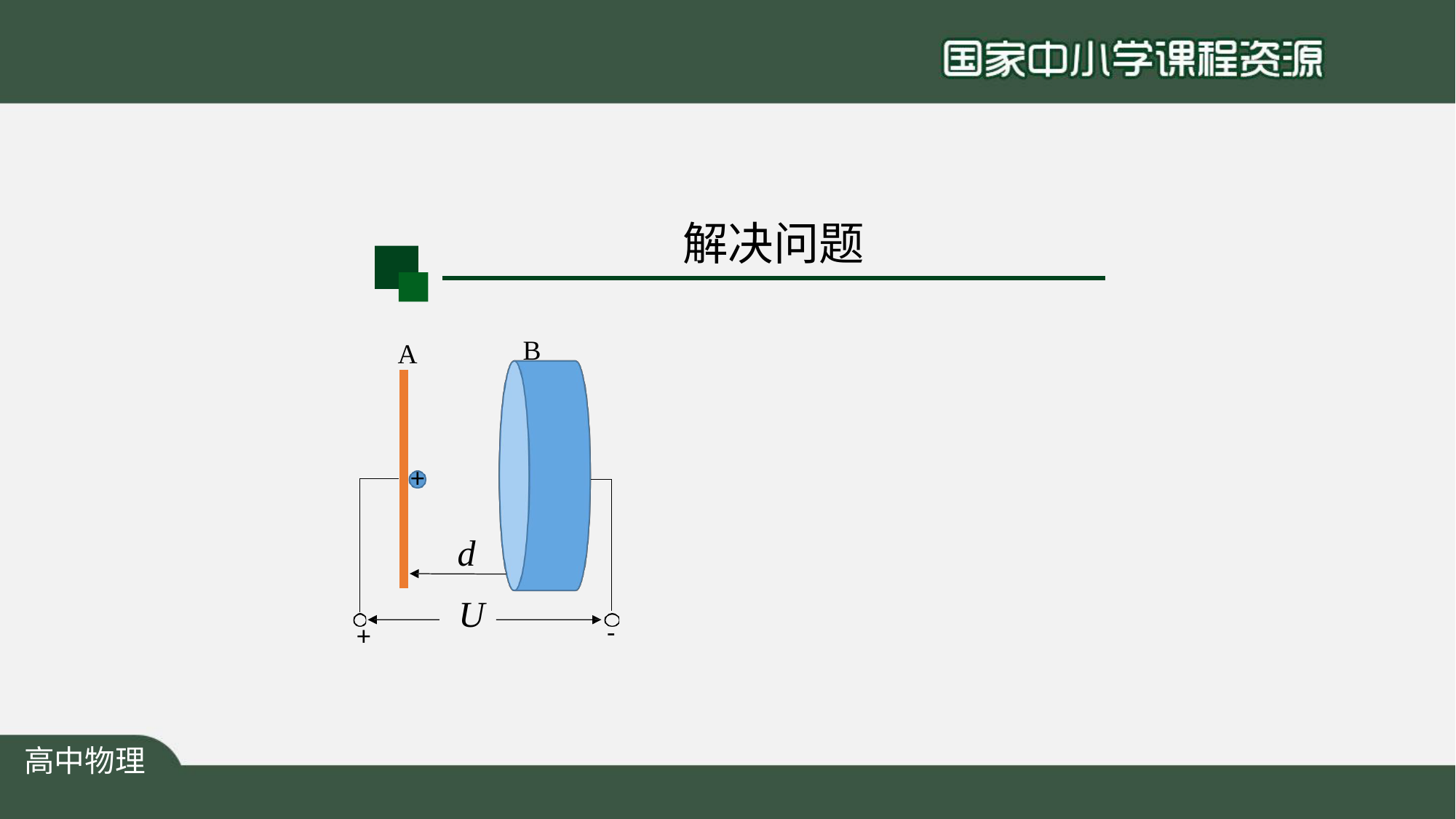

# 解决问题

B
A

+

d  U

-

+
高中物理